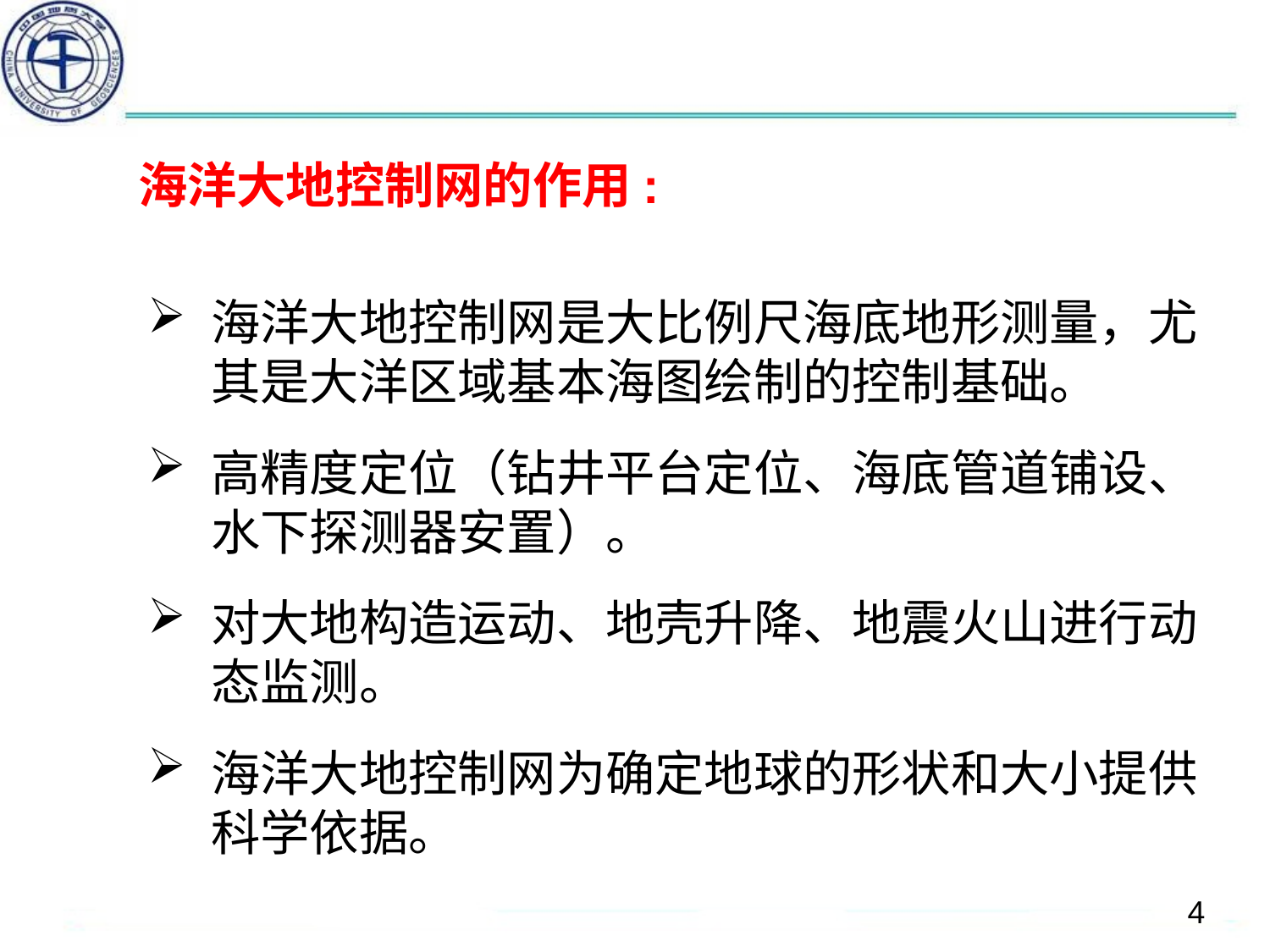

海洋大地控制网的作用:
海洋大地控制网是大比例尺海底地形测量，尤其是大洋区域基本海图绘制的控制基础。
高精度定位（钻井平台定位、海底管道铺设、水下探测器安置）。
对大地构造运动、地壳升降、地震火山进行动态监测。
海洋大地控制网为确定地球的形状和大小提供科学依据。
4